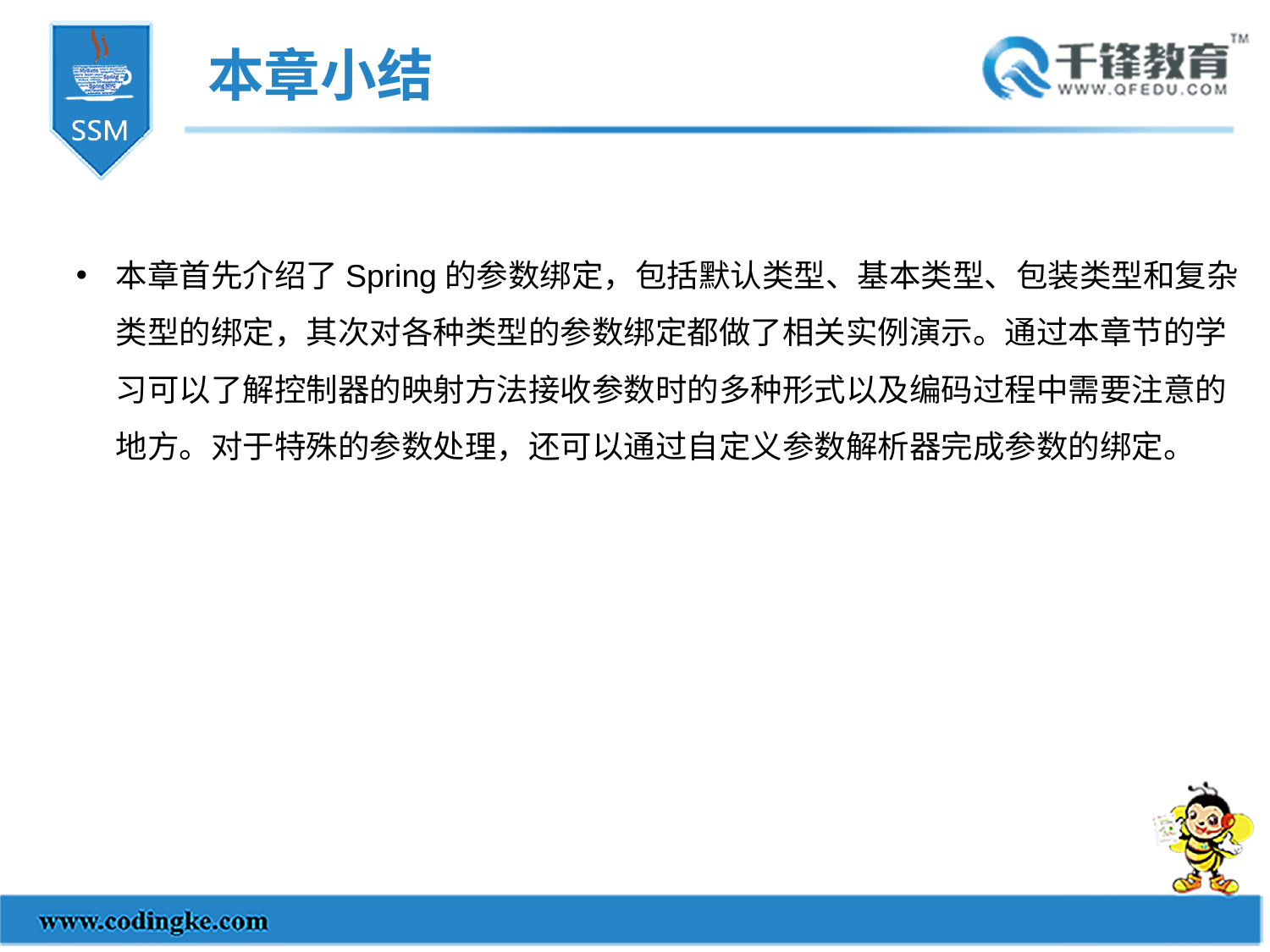

本章小结
本章首先介绍了Spring的参数绑定，包括默认类型、基本类型、包装类型和复杂类型的绑定，其次对各种类型的参数绑定都做了相关实例演示。通过本章节的学习可以了解控制器的映射方法接收参数时的多种形式以及编码过程中需要注意的地方。对于特殊的参数处理，还可以通过自定义参数解析器完成参数的绑定。